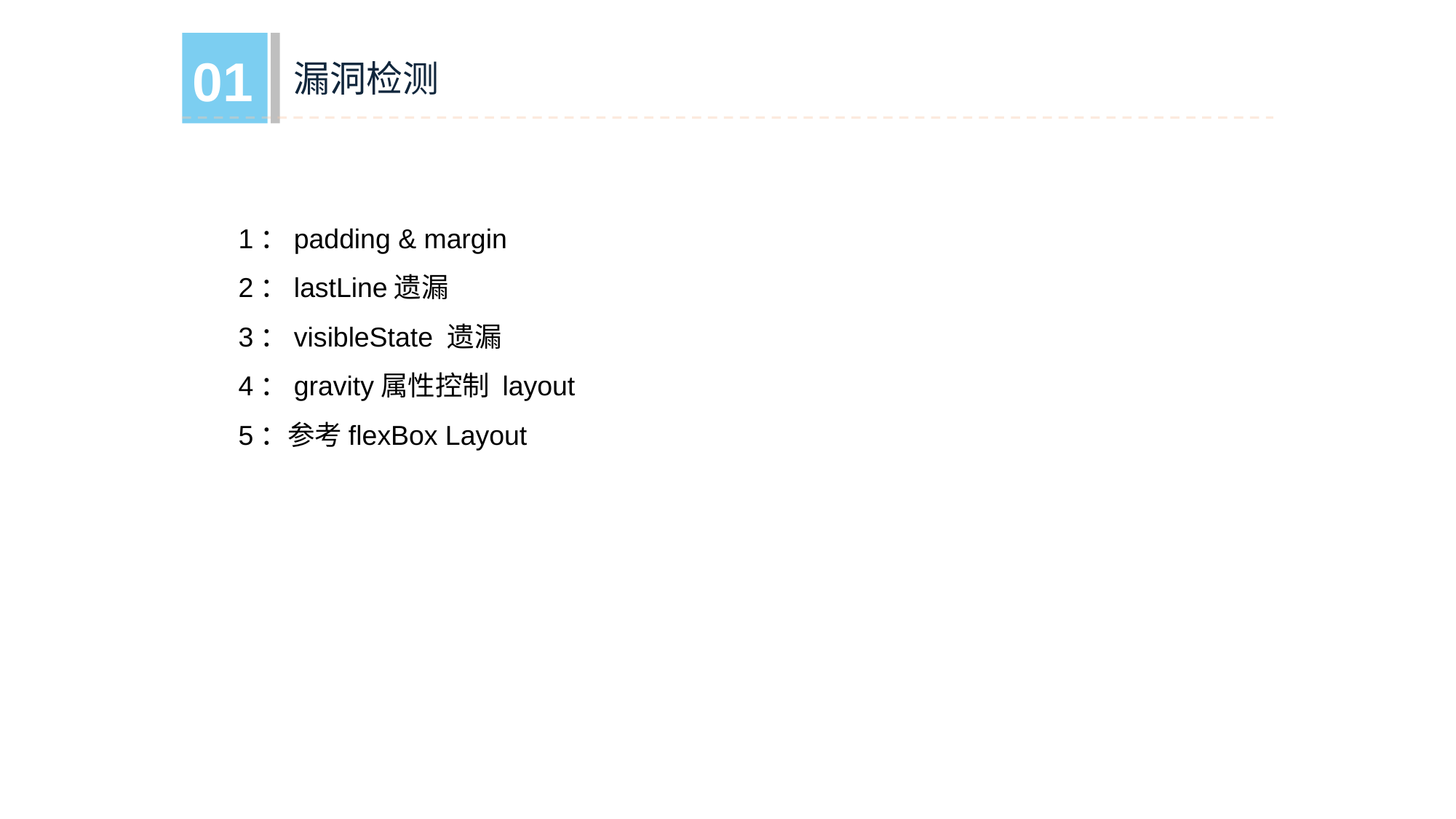

01
漏洞检测
1：padding & margin
2：lastLine遗漏
3：visibleState 遗漏
4：gravity属性控制 layout
5：参考flexBox Layout